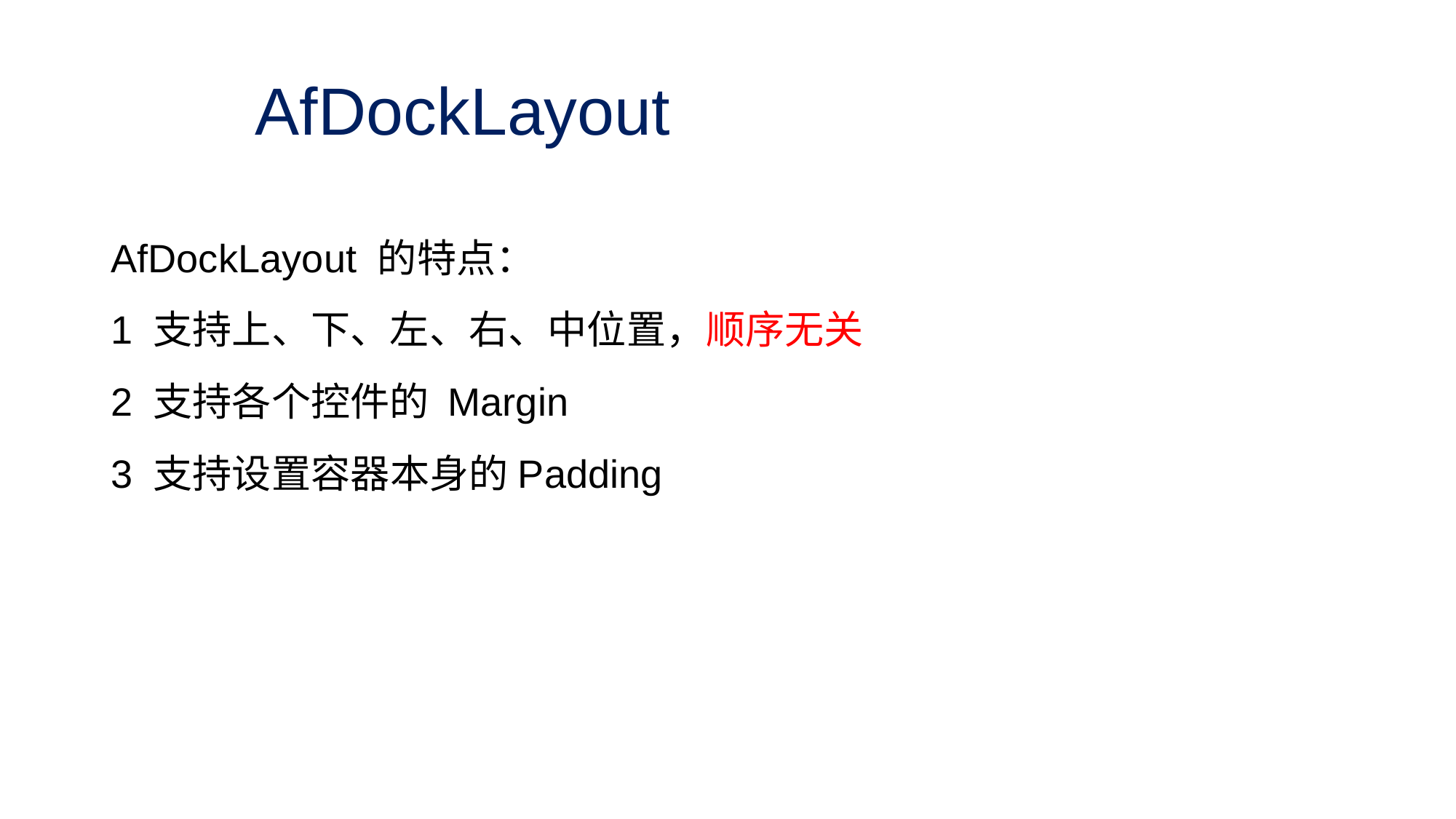

# AfDockLayout
AfDockLayout 的特点：
1 支持上、下、左、右、中位置，顺序无关
2 支持各个控件的 Margin
3 支持设置容器本身的Padding